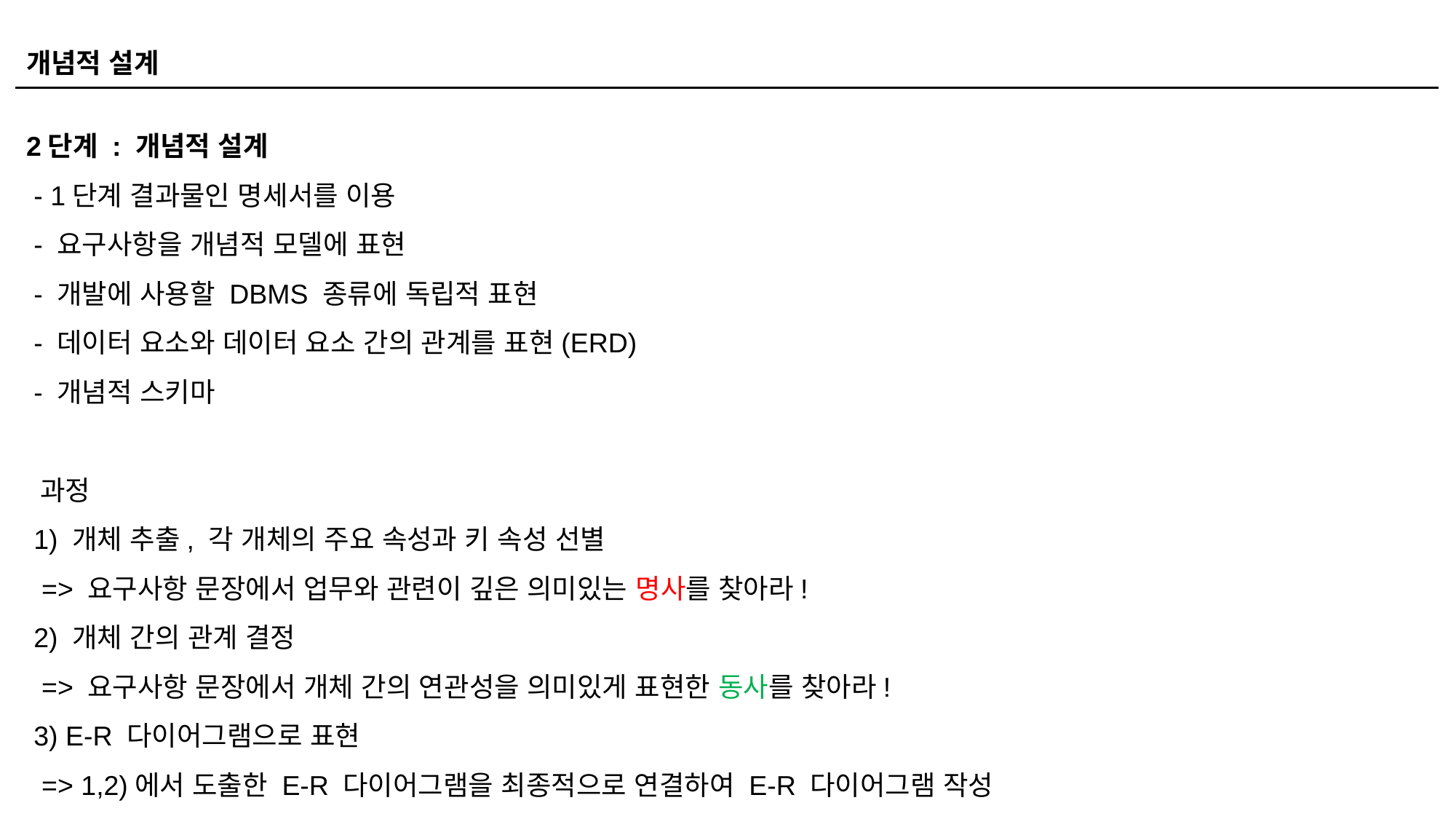

개념적 설계
2단계 : 개념적 설계
 - 1단계 결과물인 명세서를 이용
 - 요구사항을 개념적 모델에 표현
 - 개발에 사용할 DBMS 종류에 독립적 표현
 - 데이터 요소와 데이터 요소 간의 관계를 표현(ERD)
 - 개념적 스키마

 과정
 1) 개체 추출, 각 개체의 주요 속성과 키 속성 선별
  => 요구사항 문장에서 업무와 관련이 깊은 의미있는 명사를 찾아라!
 2) 개체 간의 관계 결정
  => 요구사항 문장에서 개체 간의 연관성을 의미있게 표현한 동사를 찾아라!
 3) E-R 다이어그램으로 표현
  => 1,2)에서 도출한 E-R 다이어그램을 최종적으로 연결하여 E-R 다이어그램 작성